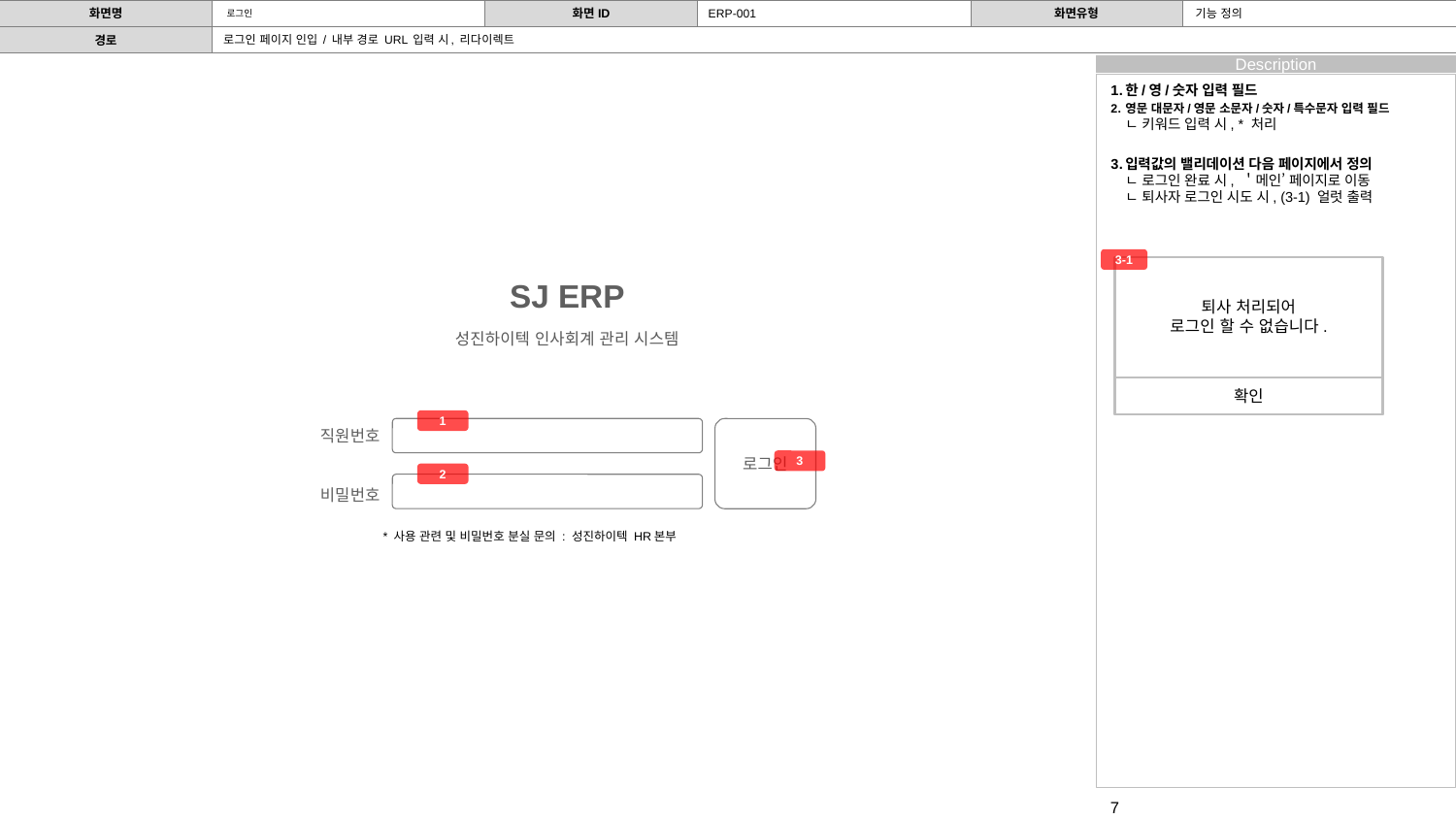

ERP-001
기능 정의
# 로그인
로그인 페이지 인입 / 내부 경로 URL 입력 시, 리다이렉트
한/영/숫자 입력 필드
영문 대문자/영문 소문자/숫자/특수문자 입력 필드
ㄴ 키워드 입력 시, * 처리

입력값의 밸리데이션 다음 페이지에서 정의
ㄴ 로그인 완료 시, ＇메인’ 페이지로 이동
ㄴ 퇴사자 로그인 시도 시, (3-1) 얼럿 출력
3-1
퇴사 처리되어
로그인 할 수 없습니다.

확인
SJ ERP
성진하이텍 인사회계 관리 시스템
1
로그인

직원번호

비밀번호
3
2
* 사용 관련 및 비밀번호 분실 문의 : 성진하이텍 HR본부